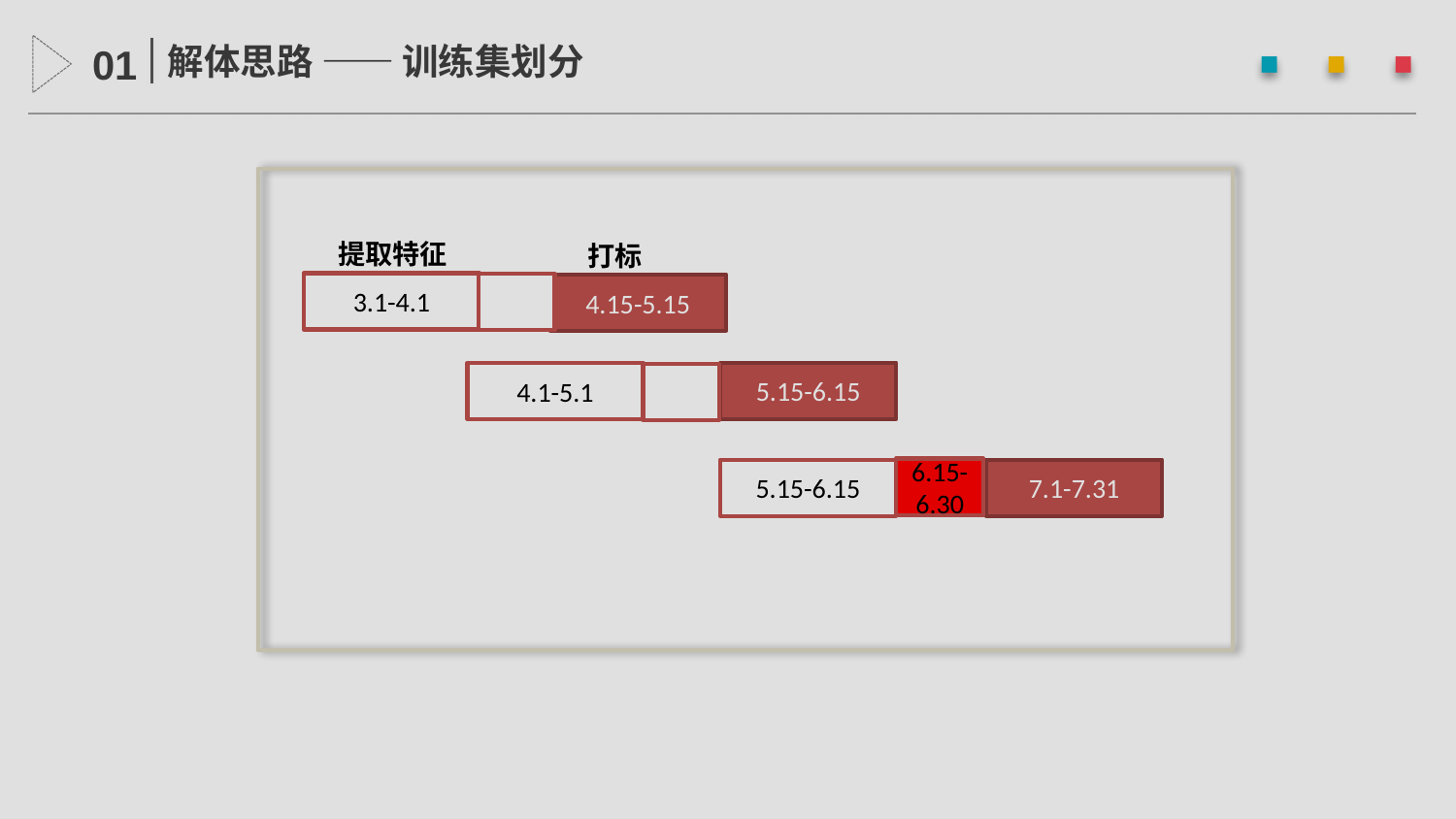

· · ·

解体思路 —— 训练集划分
01

提取特征
打标
3.1-4.1

4.15-5.15
5.15-6.15
4.1-5.1

6.15-6.30
7.1-7.31
5.15-6.15